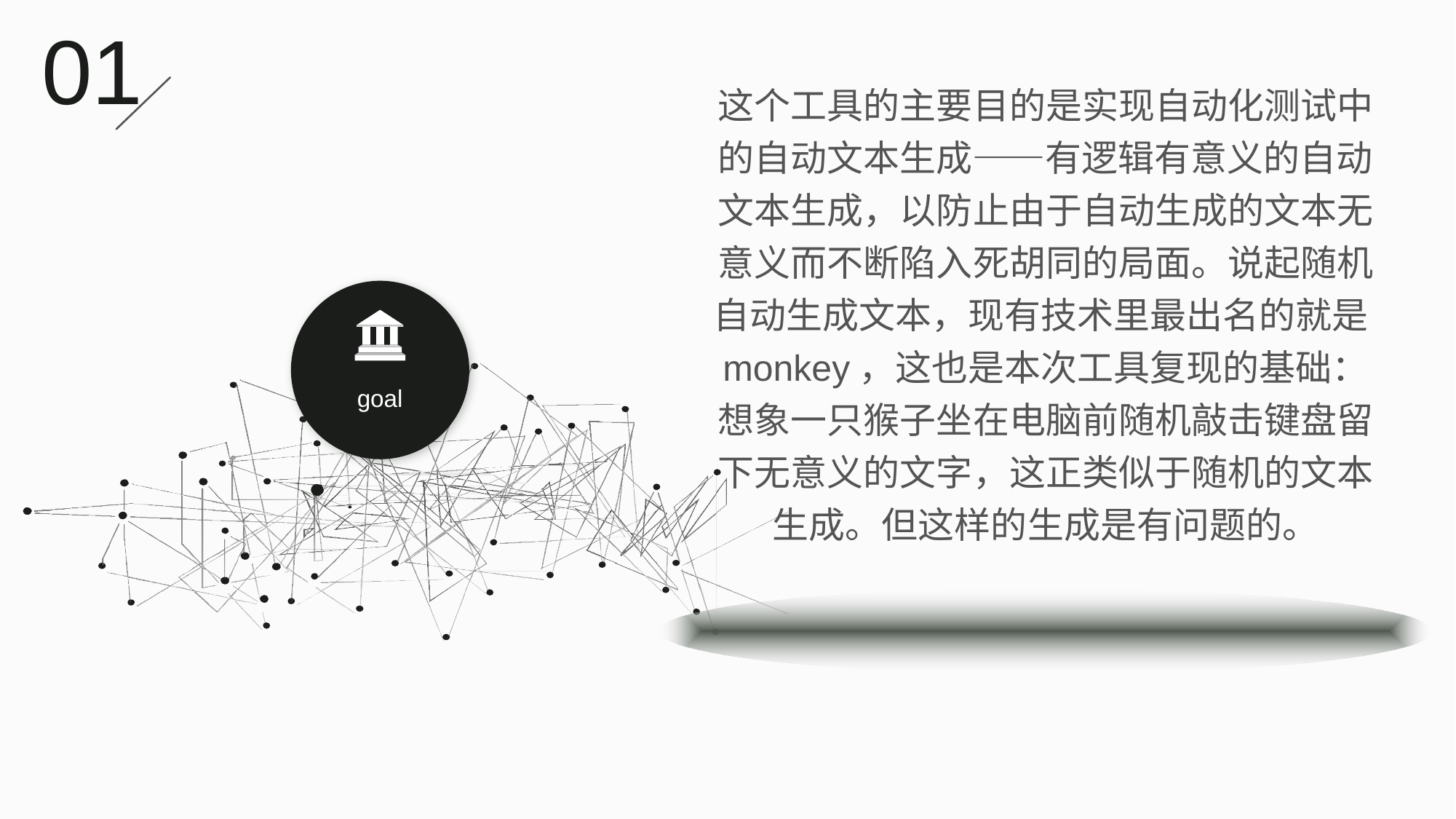

01
这个工具的主要目的是实现自动化测试中的自动文本生成——有逻辑有意义的自动文本生成，以防止由于自动生成的文本无意义而不断陷入死胡同的局面。说起随机自动生成文本，现有技术里最出名的就是monkey，这也是本次工具复现的基础：想象一只猴子坐在电脑前随机敲击键盘留下无意义的文字，这正类似于随机的文本生成。但这样的生成是有问题的。

goal